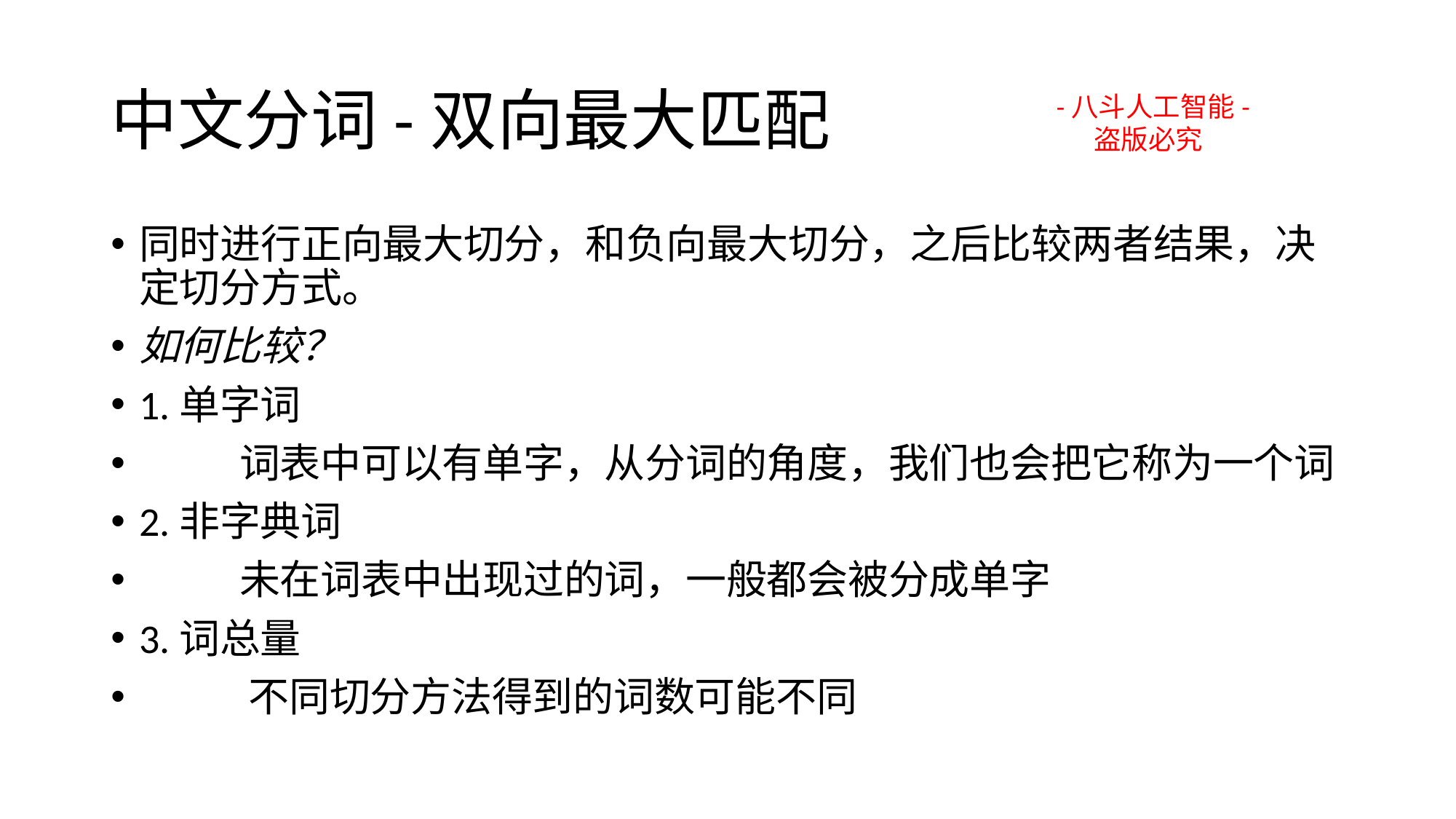

# 中文分词-双向最大匹配
-八斗人工智能-
     盗版必究
同时进行正向最大切分，和负向最大切分，之后比较两者结果，决定切分方式。
如何比较？
1.单字词
          词表中可以有单字，从分词的角度，我们也会把它称为一个词
2.非字典词
          未在词表中出现过的词，一般都会被分成单字
3.词总量
           不同切分方法得到的词数可能不同